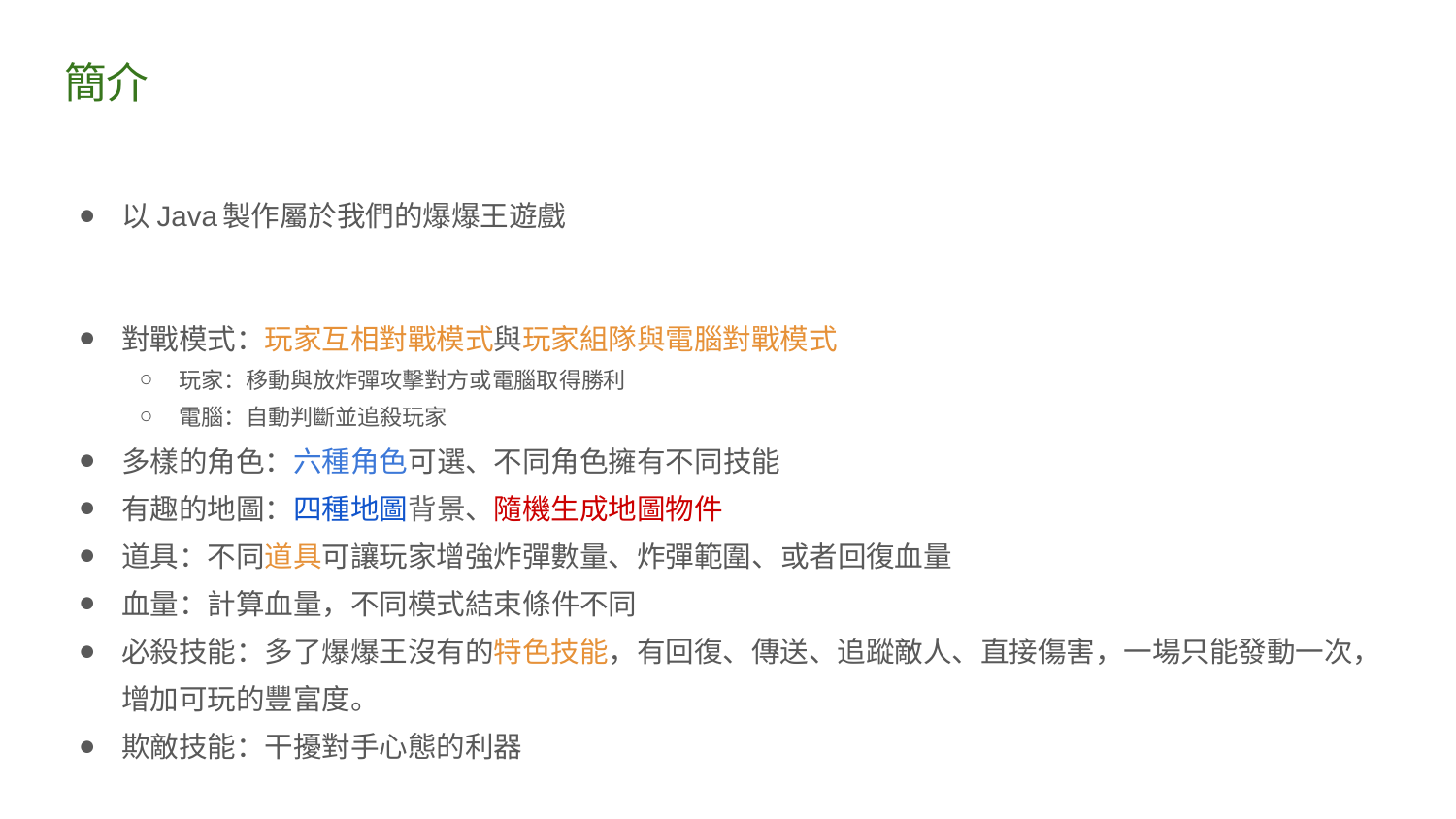

# 簡介

以Java製作屬於我們的爆爆王遊戲

對戰模式：玩家互相對戰模式與玩家組隊與電腦對戰模式
玩家：移動與放炸彈攻擊對方或電腦取得勝利
電腦：自動判斷並追殺玩家
多樣的角色：六種角色可選、不同角色擁有不同技能
有趣的地圖：四種地圖背景、隨機生成地圖物件
道具：不同道具可讓玩家增強炸彈數量、炸彈範圍、或者回復血量
血量：計算血量，不同模式結束條件不同
必殺技能：多了爆爆王沒有的特色技能，有回復、傳送、追蹤敵人、直接傷害，一場只能發動一次，增加可玩的豐富度。
欺敵技能：干擾對手心態的利器